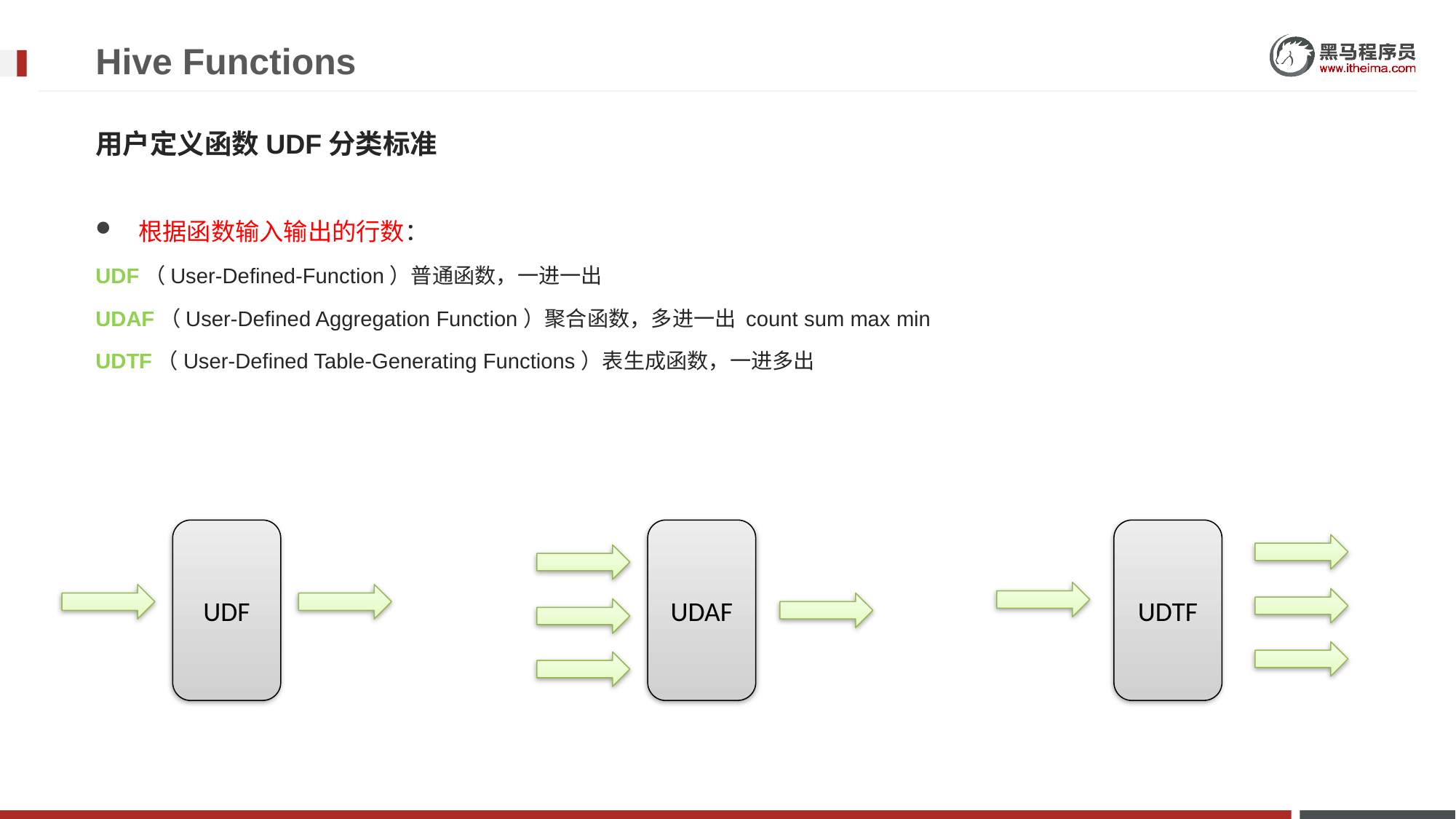

# Hive Functions
用户定义函数UDF分类标准
根据函数输入输出的行数：
UDF（User-Defined-Function）普通函数，一进一出
UDAF（User-Defined Aggregation Function）聚合函数，多进一出 count sum max min
UDTF（User-Defined Table-Generating Functions）表生成函数，一进多出

UDF
UDAF
UDTF